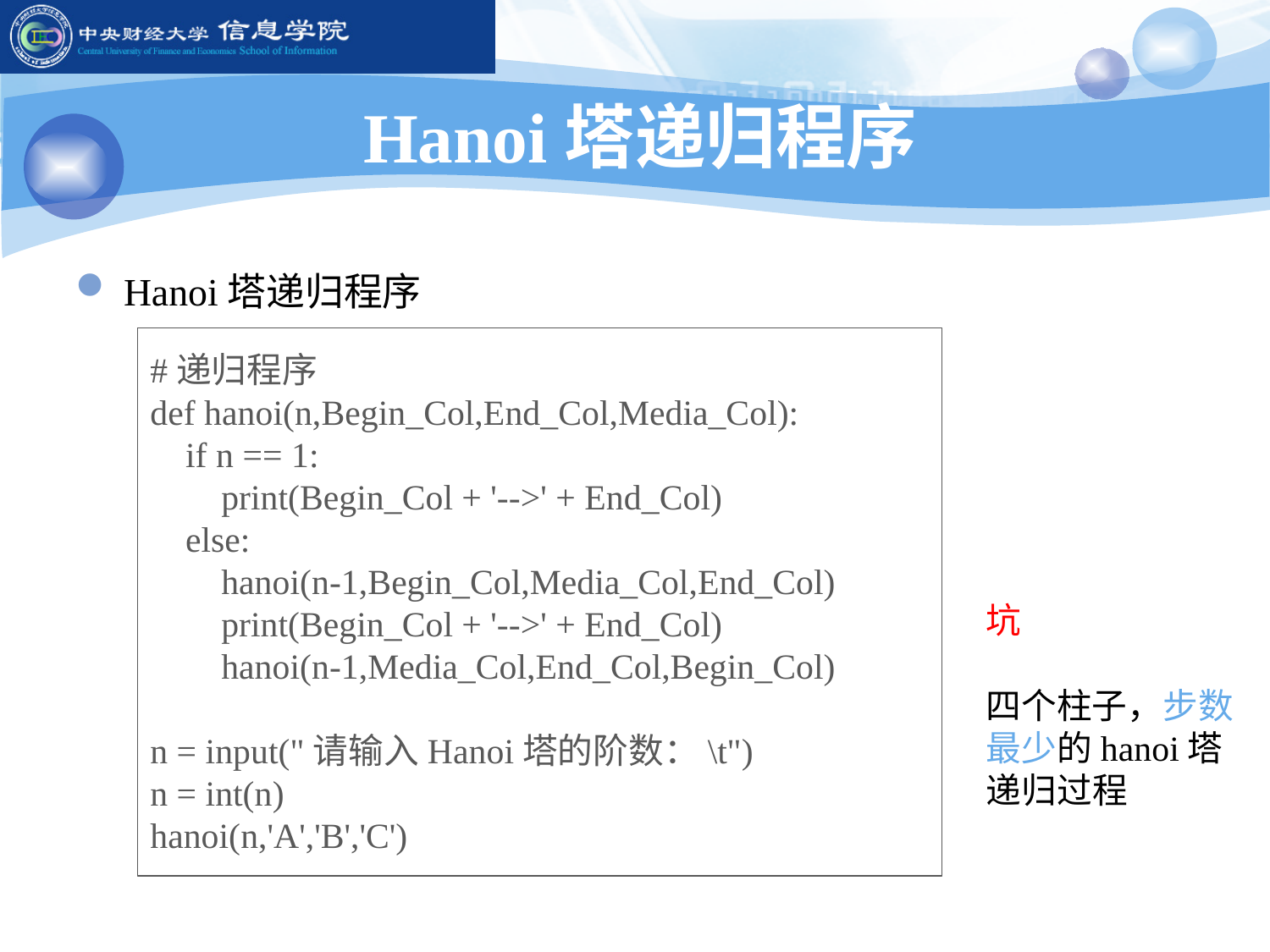

Hanoi塔递归程序
Hanoi塔递归程序
#递归程序
def hanoi(n,Begin_Col,End_Col,Media_Col):
    if n == 1:
        print(Begin_Col + '-->' + End_Col)
    else:
        hanoi(n-1,Begin_Col,Media_Col,End_Col)
        print(Begin_Col + '-->' + End_Col)
        hanoi(n-1,Media_Col,End_Col,Begin_Col)

n = input("请输入Hanoi塔的阶数：\t")
n = int(n)
hanoi(n,'A','B','C')
坑

四个柱子，步数最少的hanoi塔递归过程